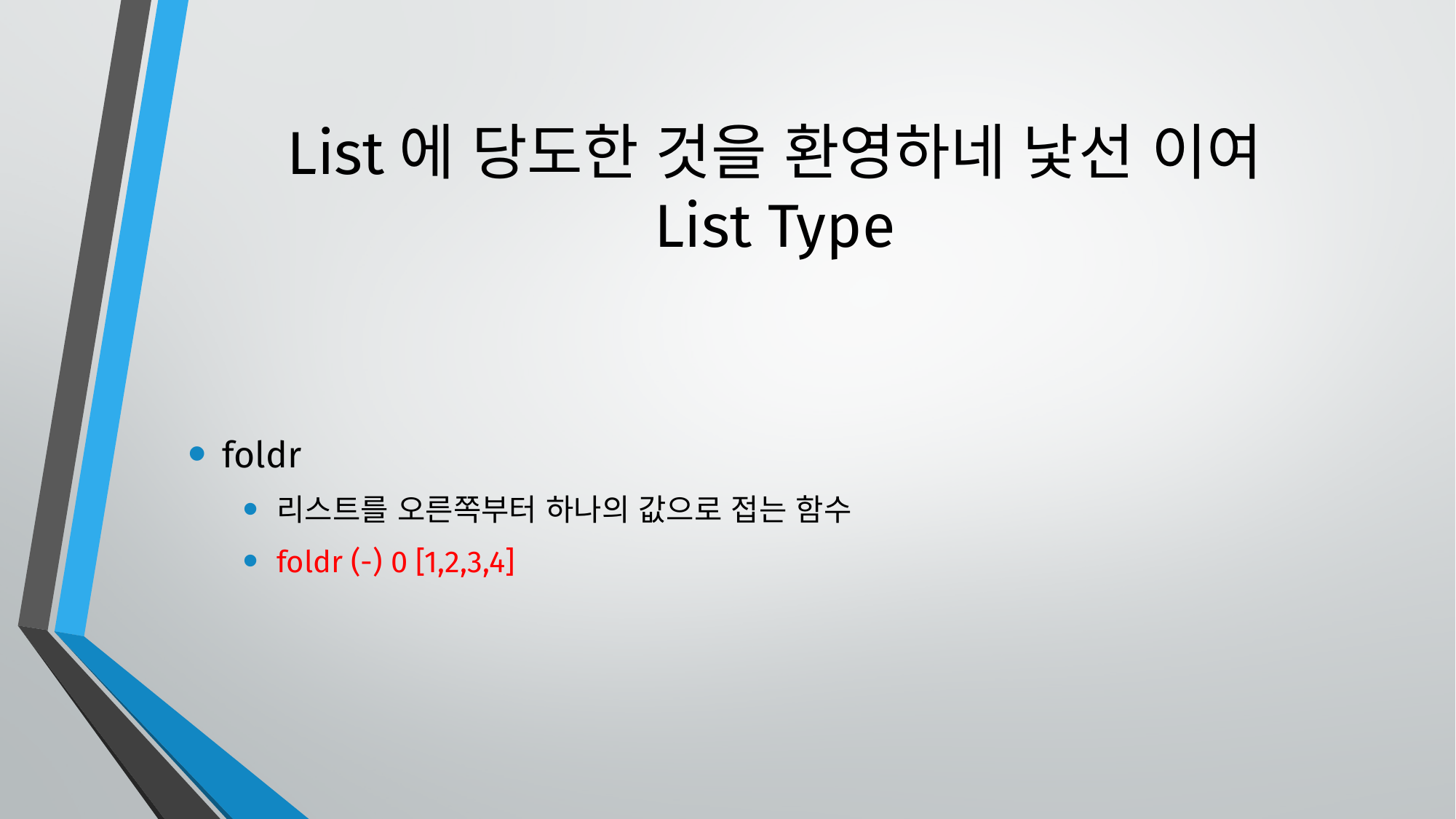

# List에 당도한 것을 환영하네 낯선 이여 List Type
foldr
리스트를 오른쪽부터 하나의 값으로 접는 함수
foldr (-) 0 [1,2,3,4]